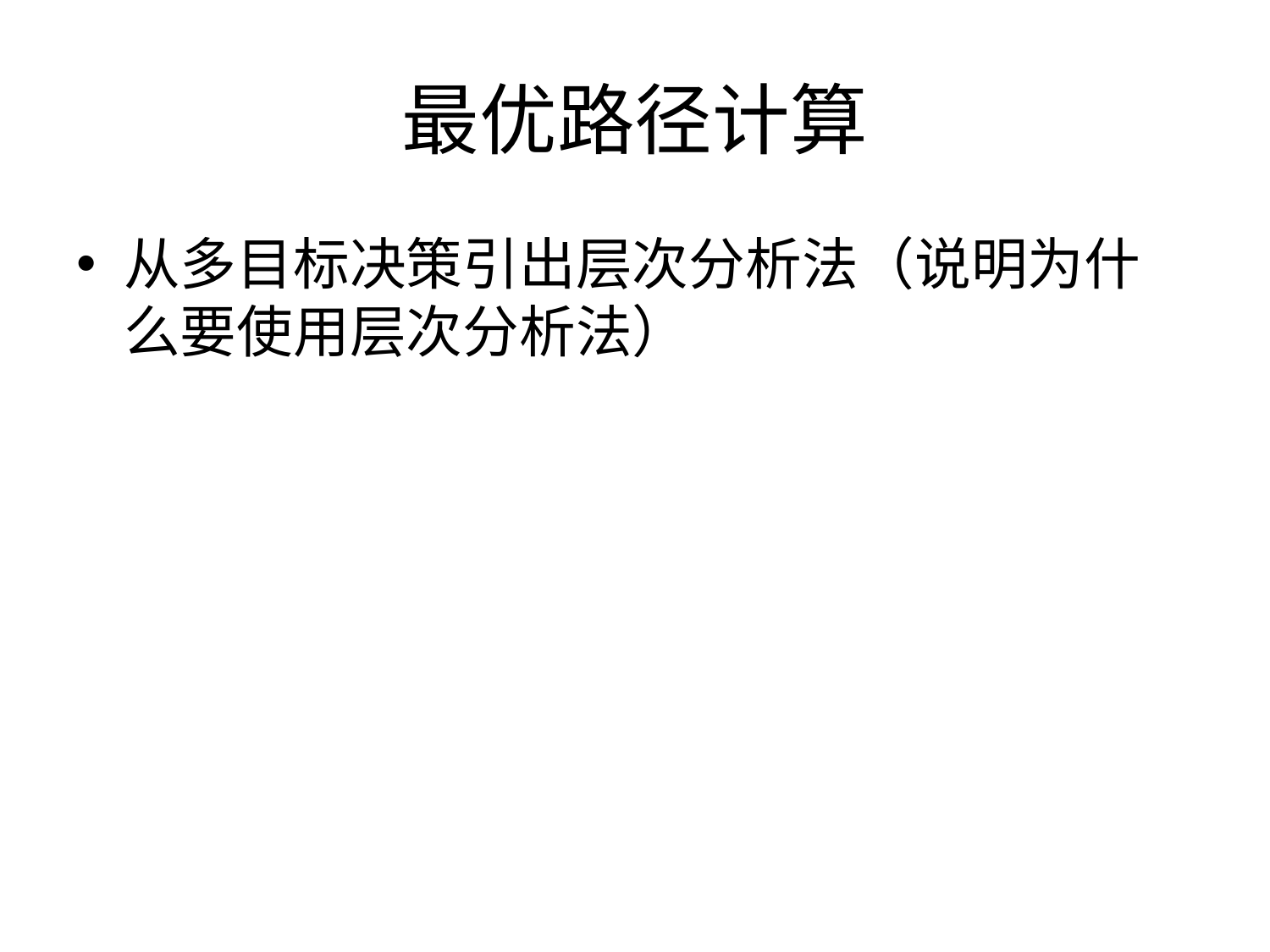

# 最优路径计算
从多目标决策引出层次分析法（说明为什么要使用层次分析法）